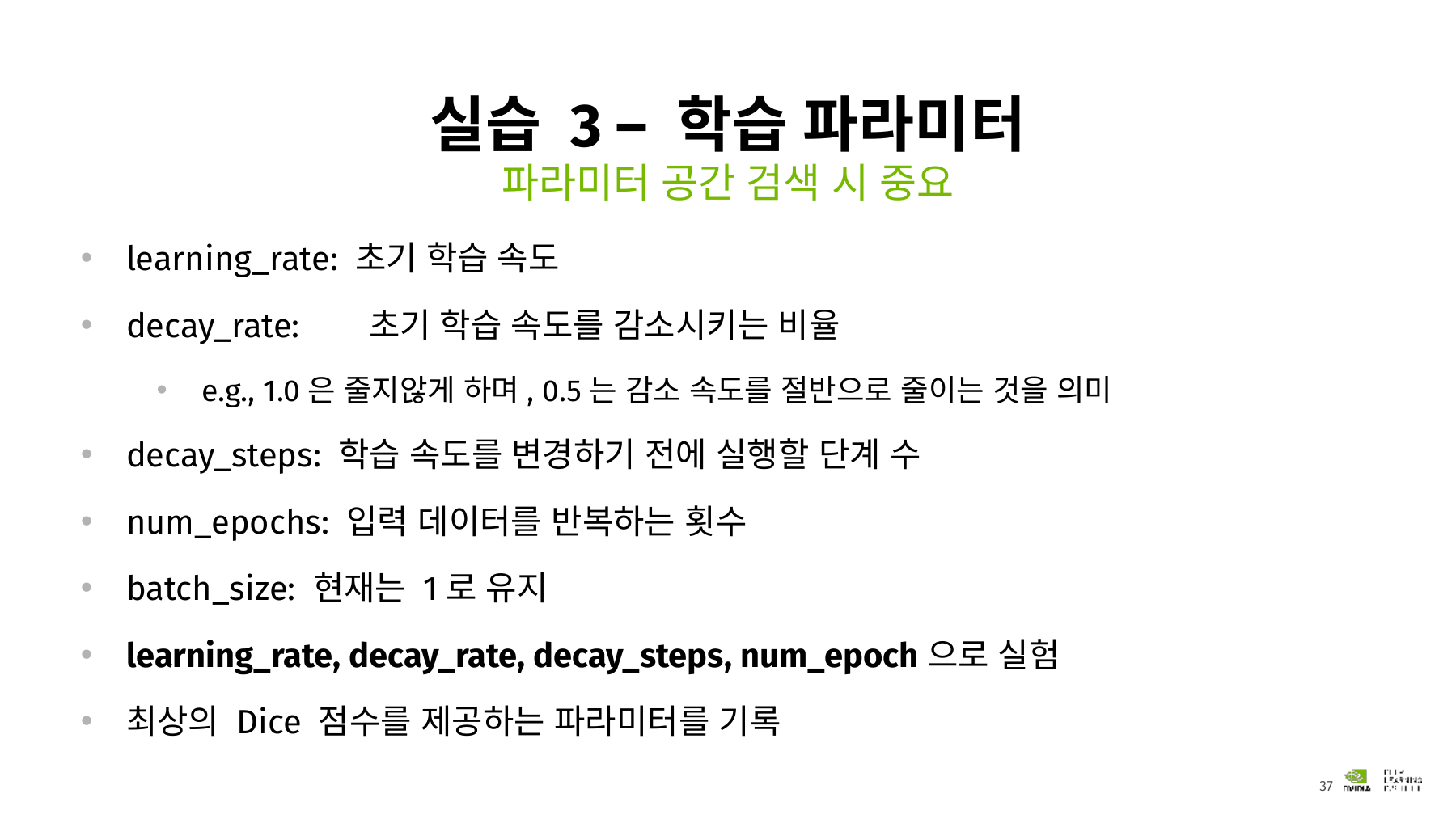

# 실습 3 – 학습 파라미터
파라미터 공간 검색 시 중요
learning_rate: 초기 학습 속도
decay_rate: 	초기 학습 속도를 감소시키는 비율
e.g., 1.0은 줄지않게 하며, 0.5는 감소 속도를 절반으로 줄이는 것을 의미
decay_steps: 학습 속도를 변경하기 전에 실행할 단계 수
num_epochs: 입력 데이터를 반복하는 횟수
batch_size: 현재는 1로 유지
learning_rate, decay_rate, decay_steps, num_epoch으로 실험
최상의 Dice 점수를 제공하는 파라미터를 기록